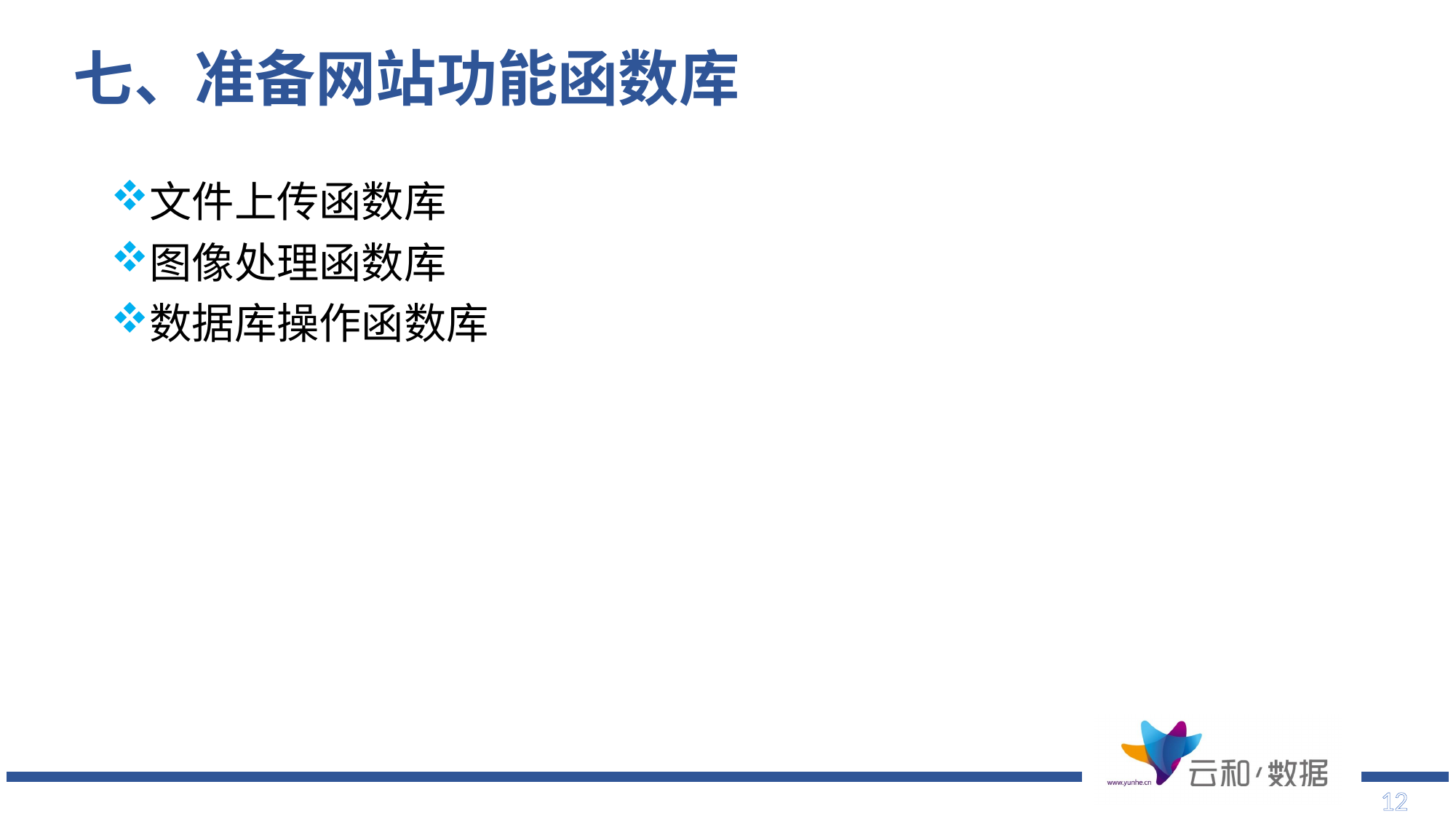

# 七、准备网站功能函数库
文件上传函数库
图像处理函数库
数据库操作函数库